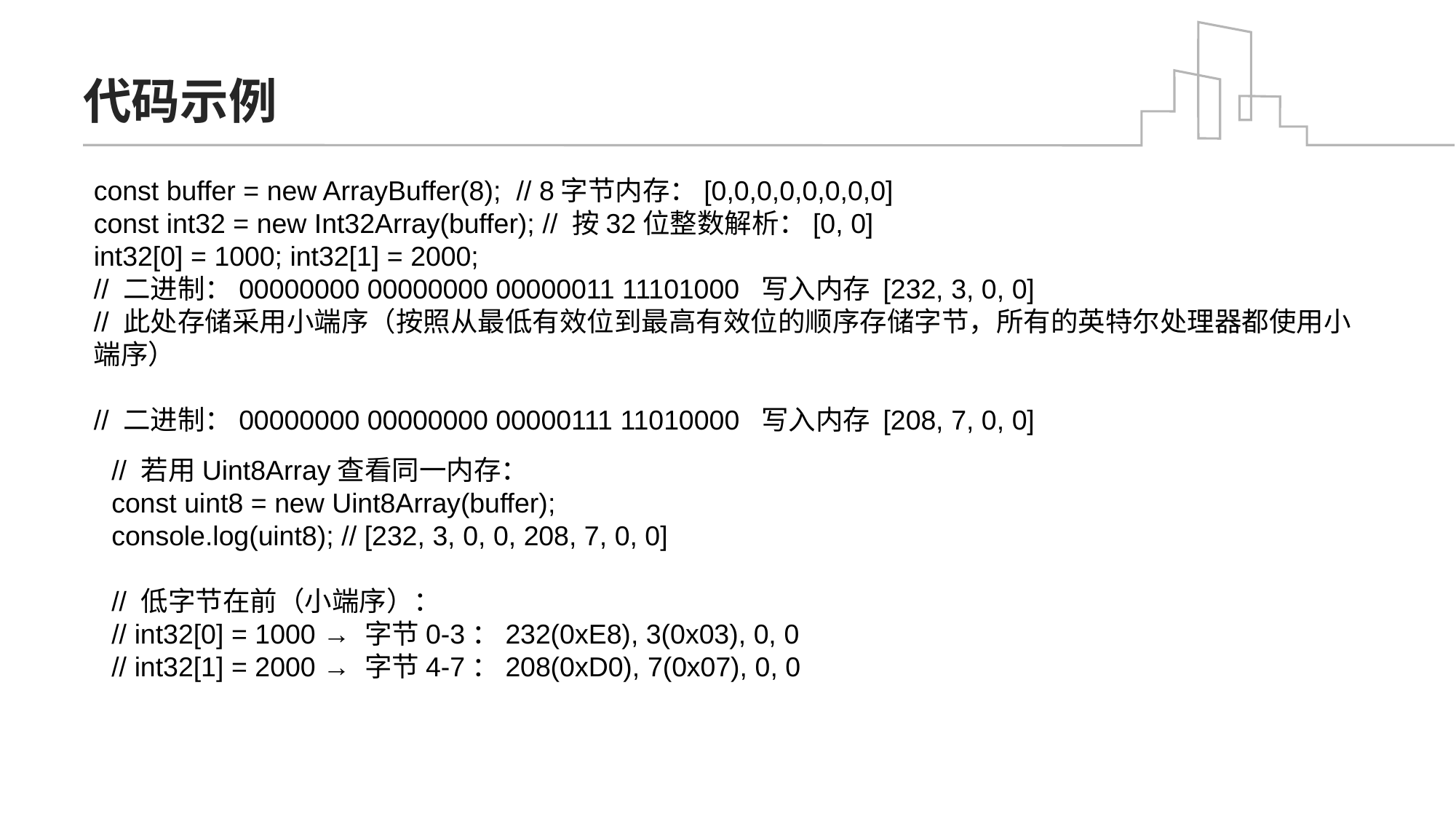

# 代码示例
const buffer = new ArrayBuffer(8);  // 8字节内存：[0,0,0,0,0,0,0,0]
const int32 = new Int32Array(buffer); // 按32位整数解析：[0, 0]
int32[0] = 1000; int32[1] = 2000;
// 二进制：00000000 00000000 00000011 11101000  写入内存 [232, 3, 0, 0]
// 此处存储采用小端序（按照从最低有效位到最高有效位的顺序存储字节，所有的英特尔处理器都使用小端序）

// 二进制：00000000 00000000 00000111 11010000  写入内存 [208, 7, 0, 0]
// 若用Uint8Array查看同一内存：
const uint8 = new Uint8Array(buffer);
console.log(uint8); // [232, 3, 0, 0, 208, 7, 0, 0]

// 低字节在前（小端序）：
// int32[0] = 1000 → 字节0-3：232(0xE8), 3(0x03), 0, 0
// int32[1] = 2000 → 字节4-7：208(0xD0), 7(0x07), 0, 0